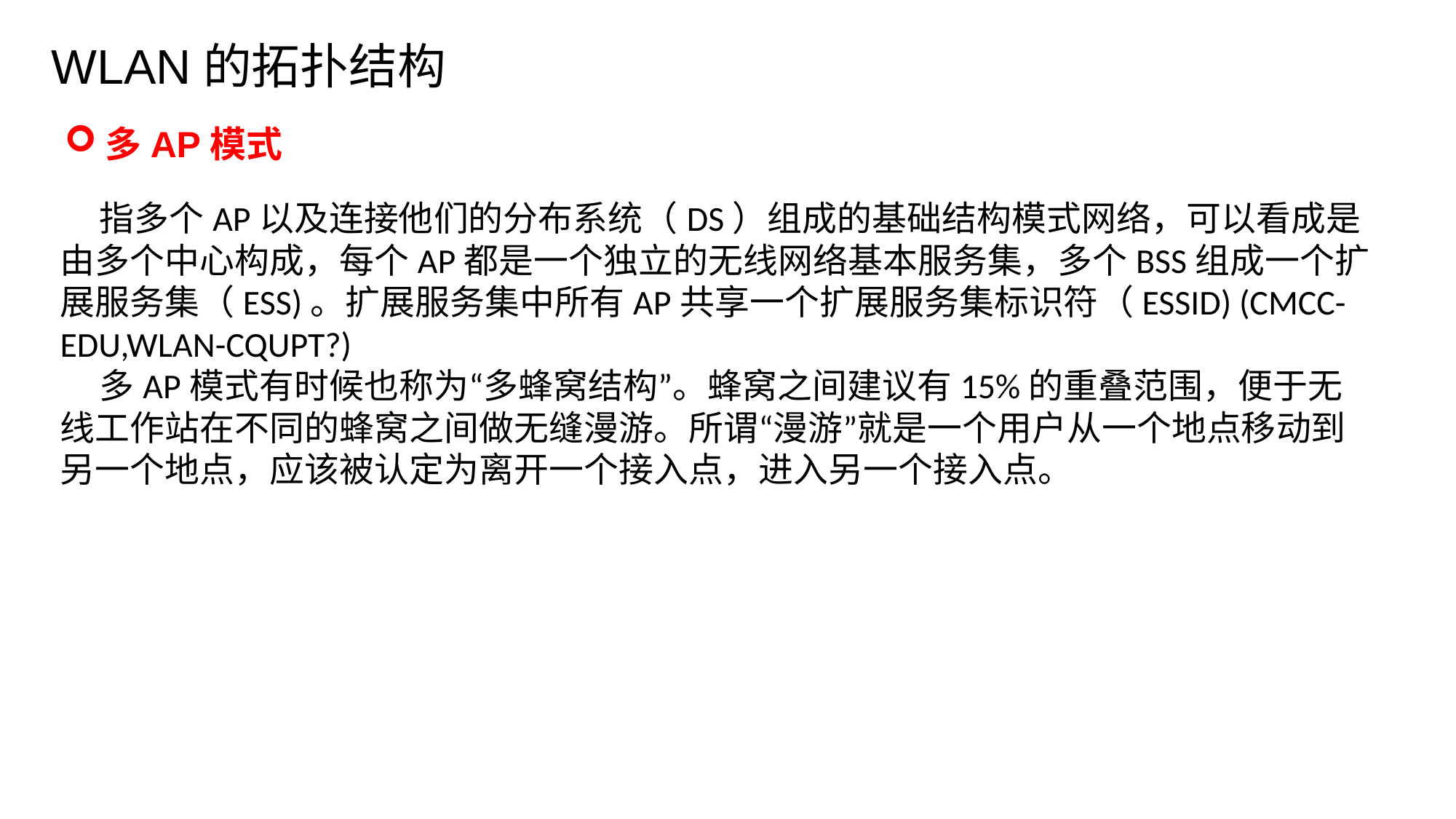

WLAN的拓扑结构
多AP模式
    指多个AP以及连接他们的分布系统（DS）组成的基础结构模式网络，可以看成是由多个中心构成，每个AP都是一个独立的无线网络基本服务集，多个BSS组成一个扩展服务集（ESS)。扩展服务集中所有AP共享一个扩展服务集标识符（ESSID) (CMCC-EDU,WLAN-CQUPT?)
    多AP模式有时候也称为“多蜂窝结构”。蜂窝之间建议有15%的重叠范围，便于无线工作站在不同的蜂窝之间做无缝漫游。所谓“漫游”就是一个用户从一个地点移动到另一个地点，应该被认定为离开一个接入点，进入另一个接入点。